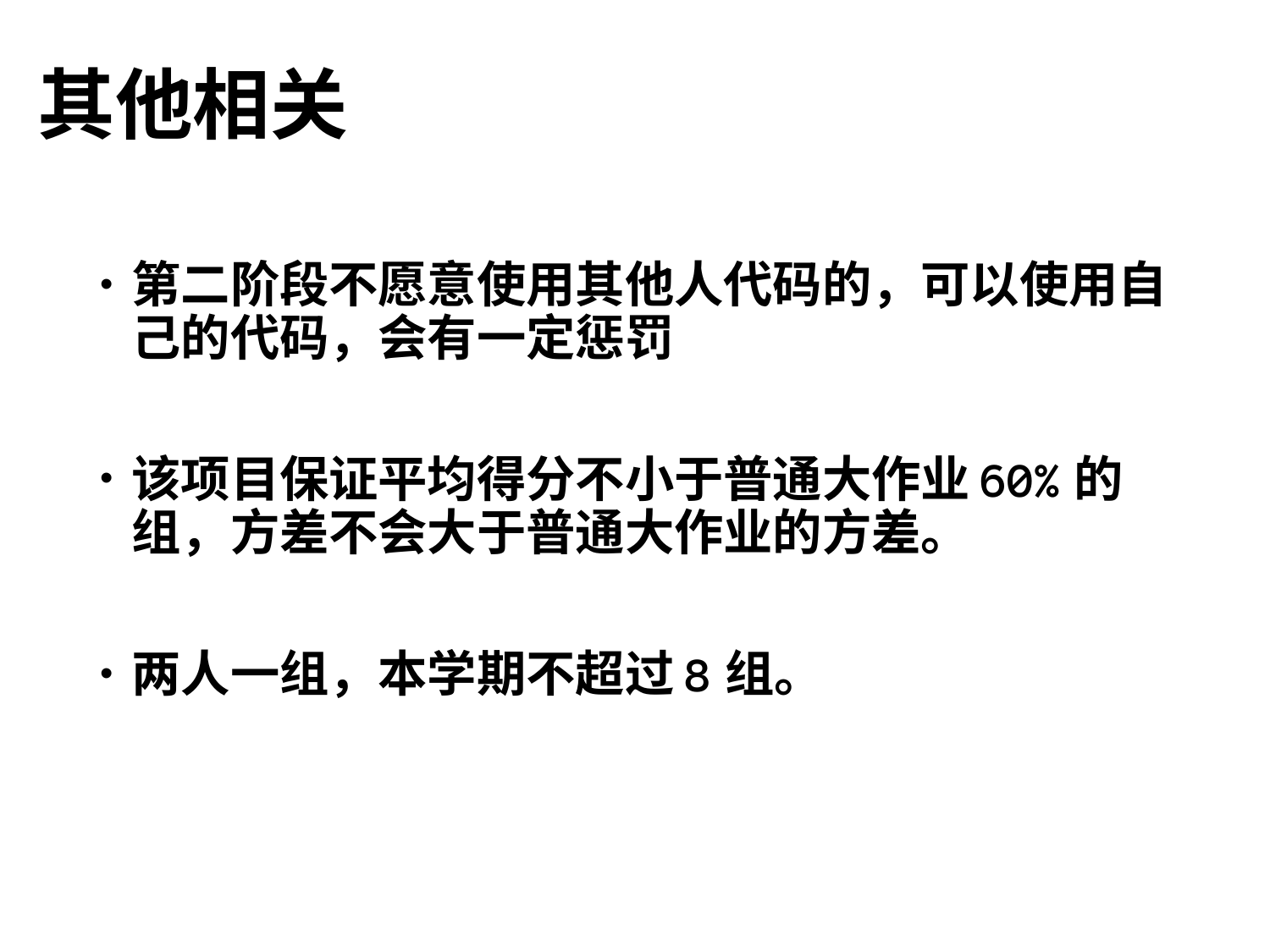

# 其他相关
第二阶段不愿意使用其他人代码的，可以使用自己的代码，会有一定惩罚

该项目保证平均得分不小于普通大作业60%的组，方差不会大于普通大作业的方差。

两人一组，本学期不超过8组。